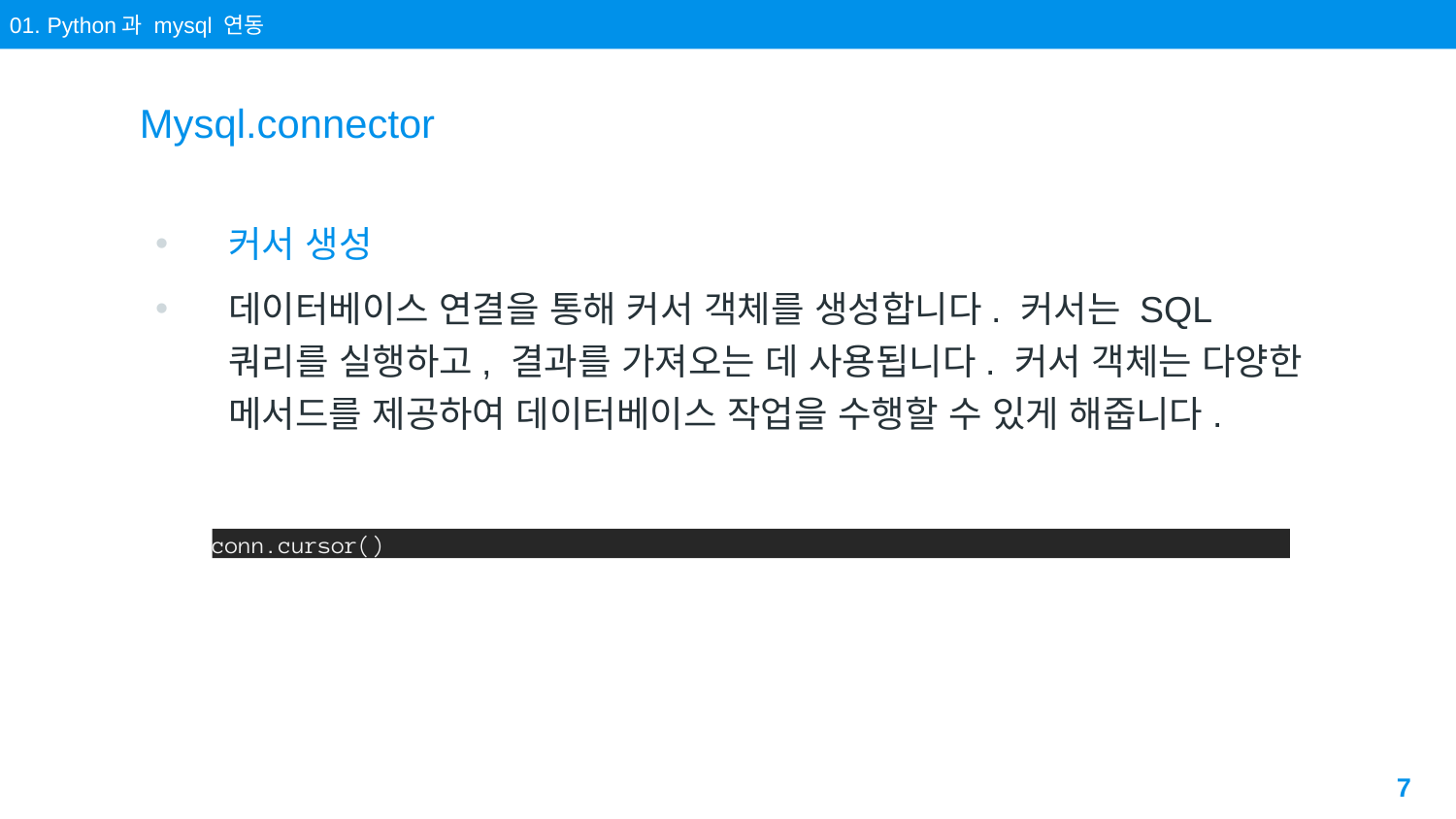

01. Python과 mysql 연동
# Mysql.connector
커서 생성
데이터베이스 연결을 통해 커서 객체를 생성합니다. 커서는 SQL 쿼리를 실행하고, 결과를 가져오는 데 사용됩니다. 커서 객체는 다양한 메서드를 제공하여 데이터베이스 작업을 수행할 수 있게 해줍니다.
conn.cursor()
7